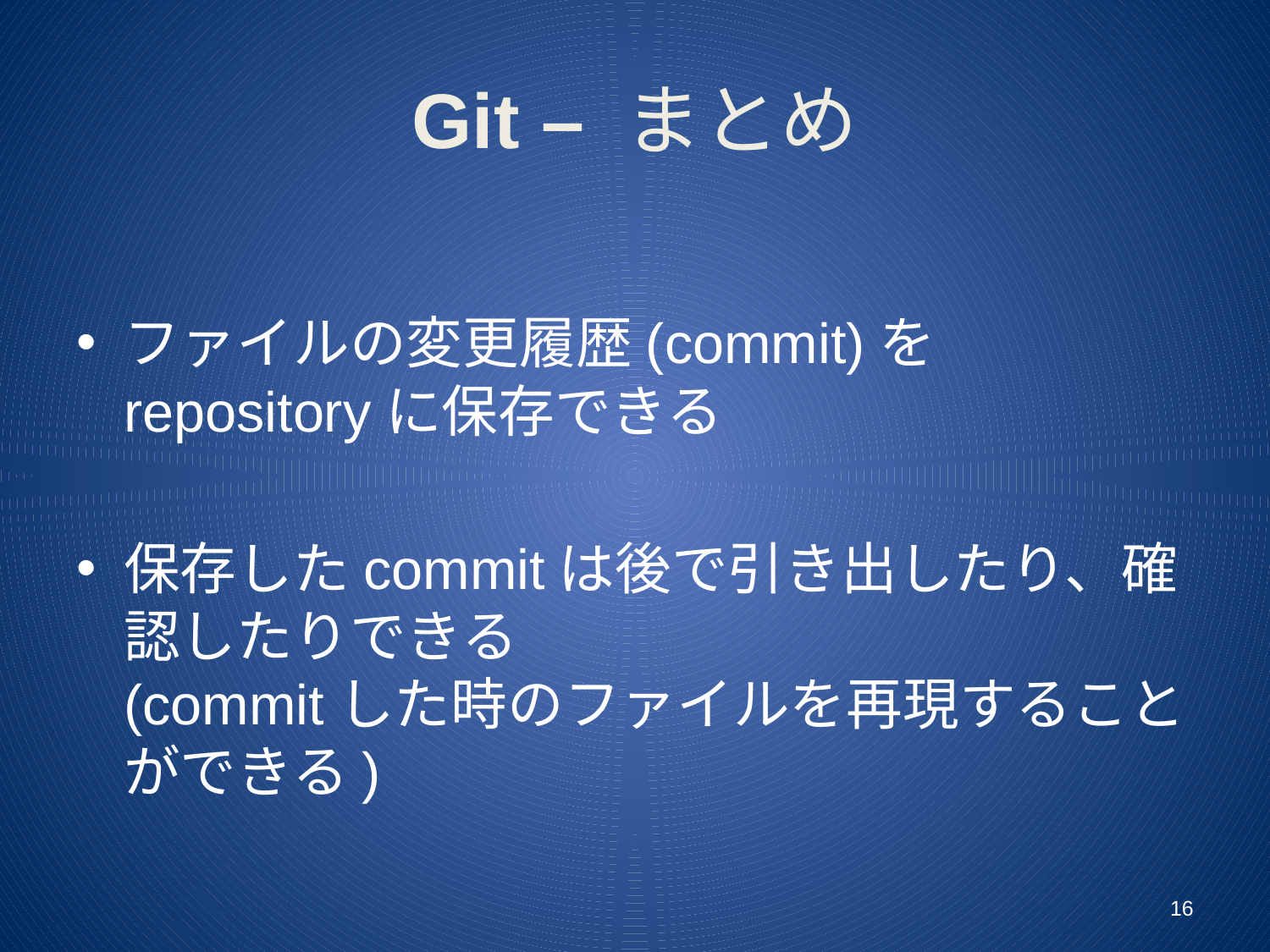

# Git – まとめ

ファイルの変更履歴(commit)をrepositoryに保存できる

保存したcommitは後で引き出したり、確認したりできる
(commitした時のファイルを再現することができる)

16